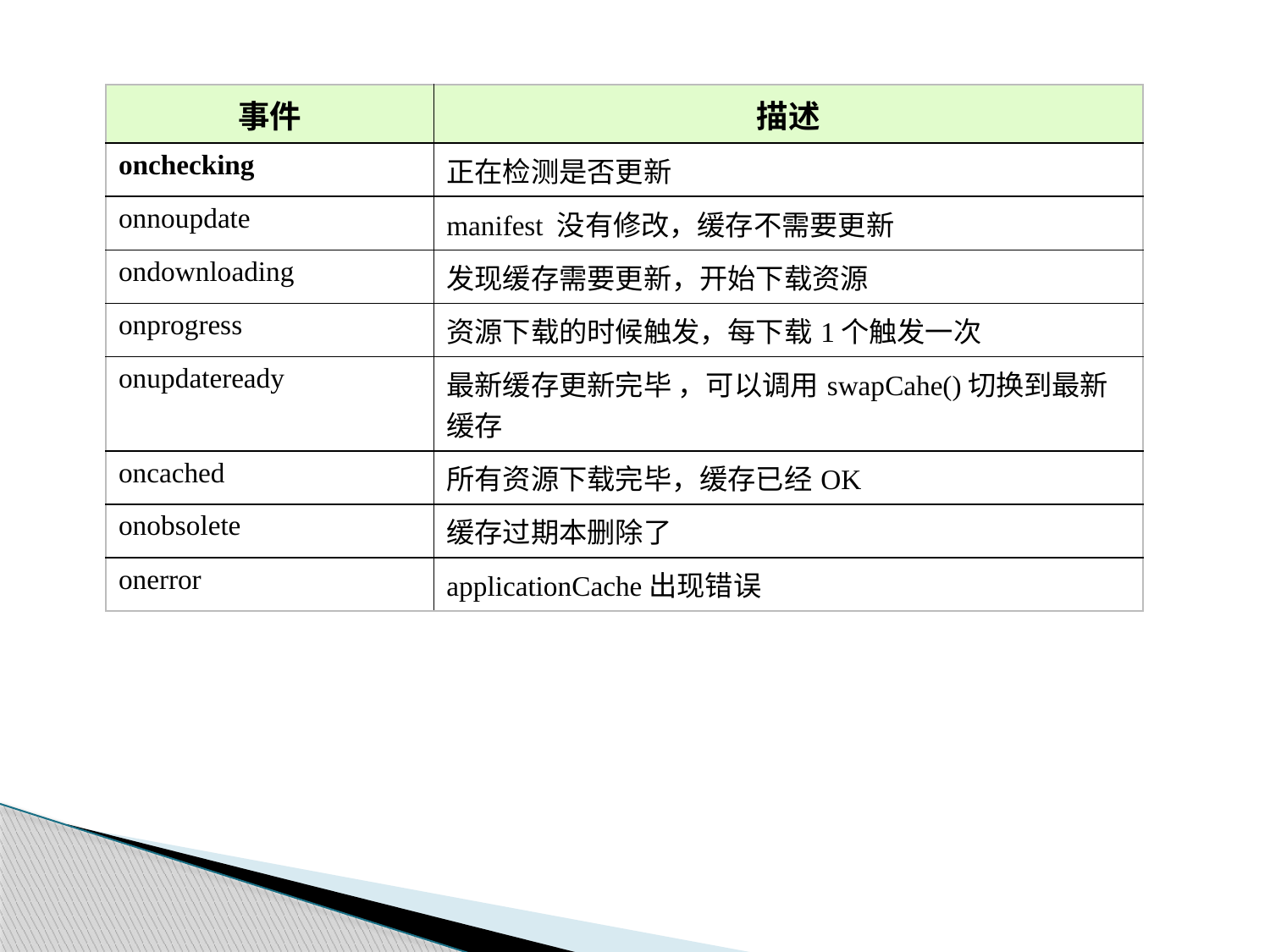

| 事件 | 描述 |
| --- | --- |
| onchecking | 正在检测是否更新 |
| onnoupdate | manifest 没有修改，缓存不需要更新 |
| ondownloading | 发现缓存需要更新，开始下载资源 |
| onprogress | 资源下载的时候触发，每下载1个触发一次 |
| onupdateready | 最新缓存更新完毕 ，可以调用swapCahe()切换到最新缓存 |
| oncached | 所有资源下载完毕，缓存已经OK |
| onobsolete | 缓存过期本删除了 |
| onerror | applicationCache出现错误 |